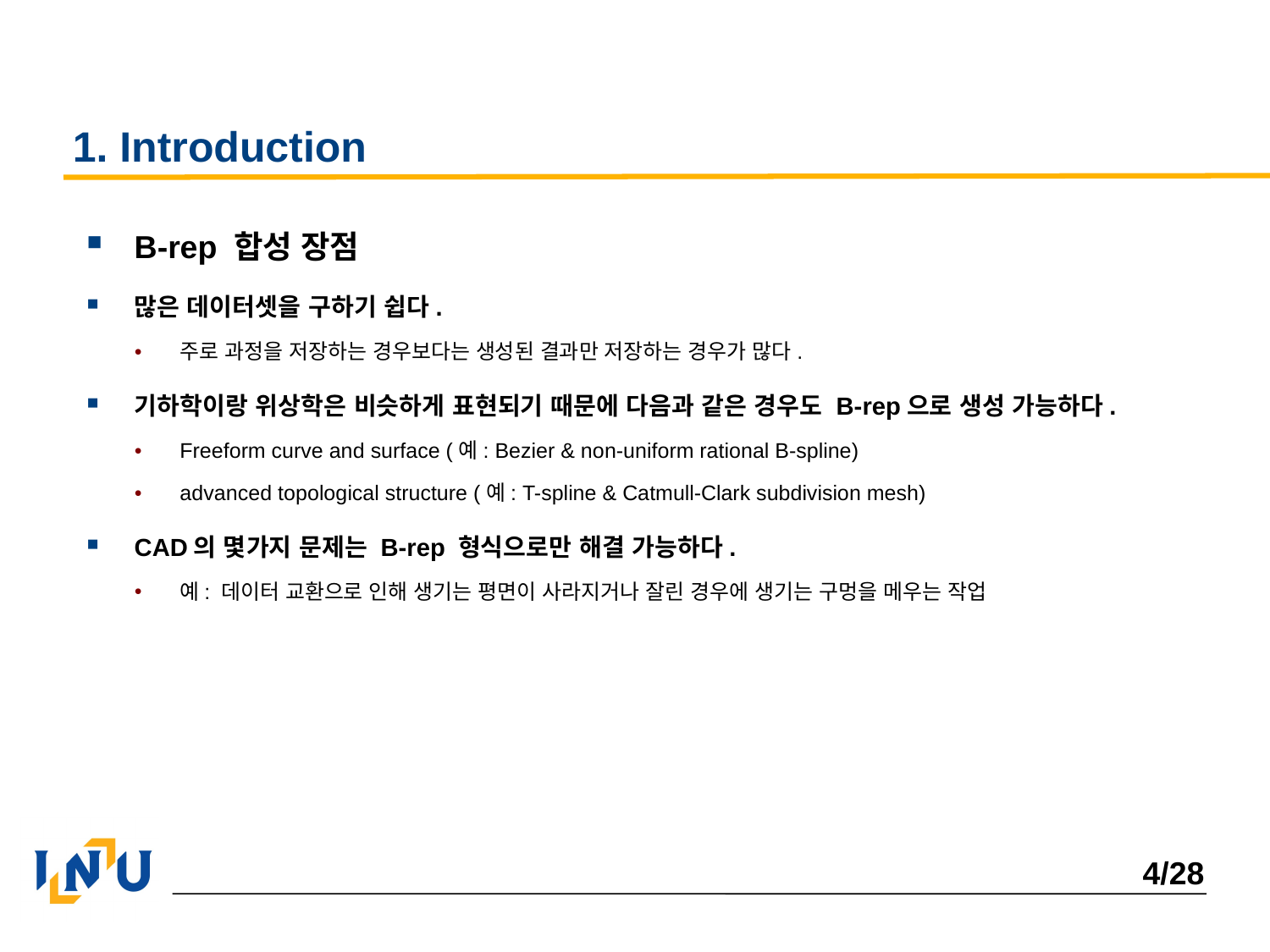

# 1. Introduction
B-rep 합성 장점
많은 데이터셋을 구하기 쉽다.
주로 과정을 저장하는 경우보다는 생성된 결과만 저장하는 경우가 많다.
기하학이랑 위상학은 비슷하게 표현되기 때문에 다음과 같은 경우도 B-rep으로 생성 가능하다.
Freeform curve and surface (예: Bezier & non-uniform rational B-spline)
advanced topological structure (예: T-spline & Catmull-Clark subdivision mesh)
CAD의 몇가지 문제는 B-rep 형식으로만 해결 가능하다.
예: 데이터 교환으로 인해 생기는 평면이 사라지거나 잘린 경우에 생기는 구멍을 메우는 작업